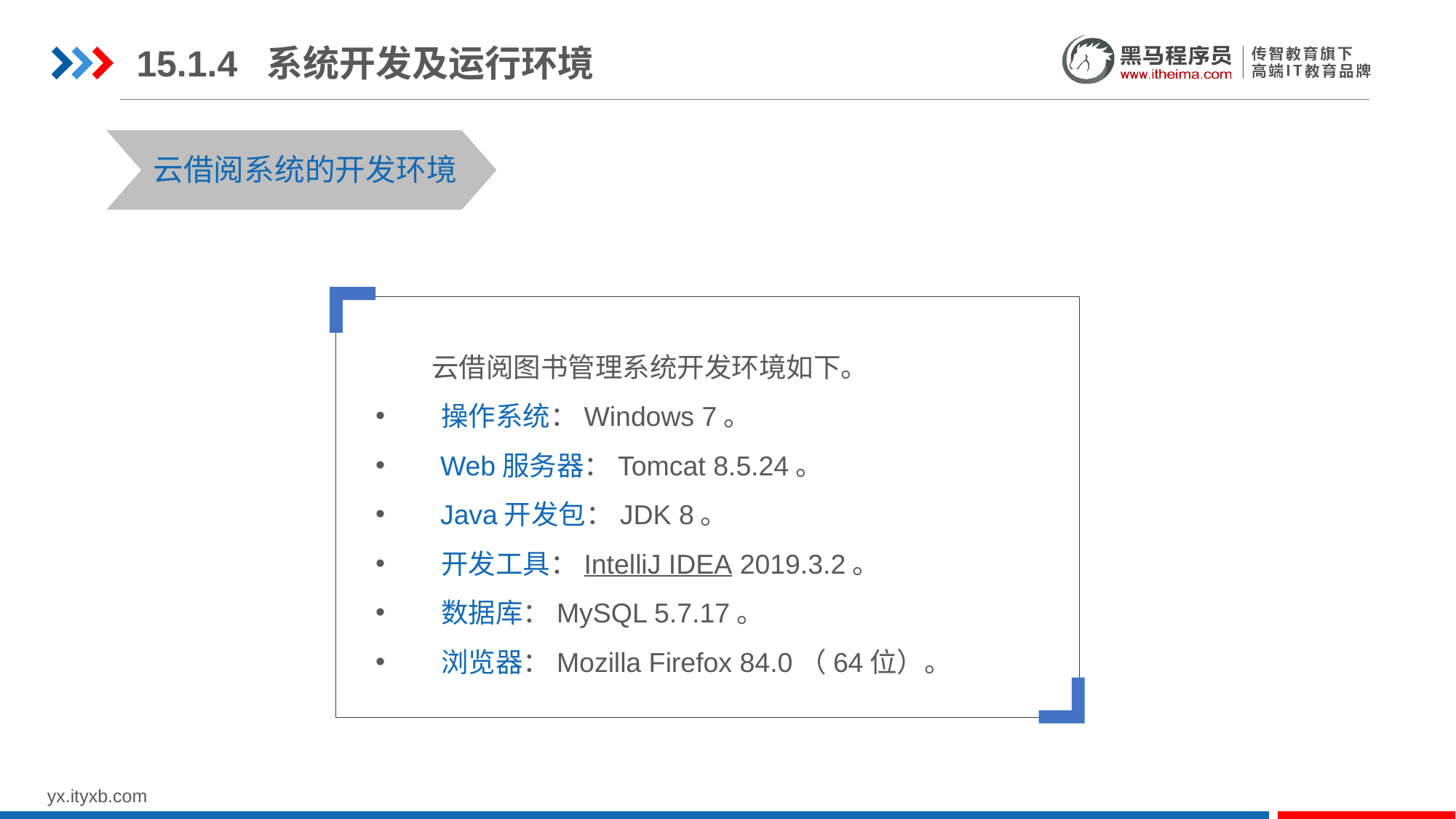

15.1.4  系统开发及运行环境

云借阅系统的开发环境

        云借阅图书管理系统开发环境如下。
    操作系统：Windows 7。
    Web服务器：Tomcat 8.5.24。
    Java开发包：JDK 8。
    开发工具：IntelliJ IDEA 2019.3.2。
    数据库：MySQL 5.7.17。
    浏览器：Mozilla Firefox 84.0（64位）。